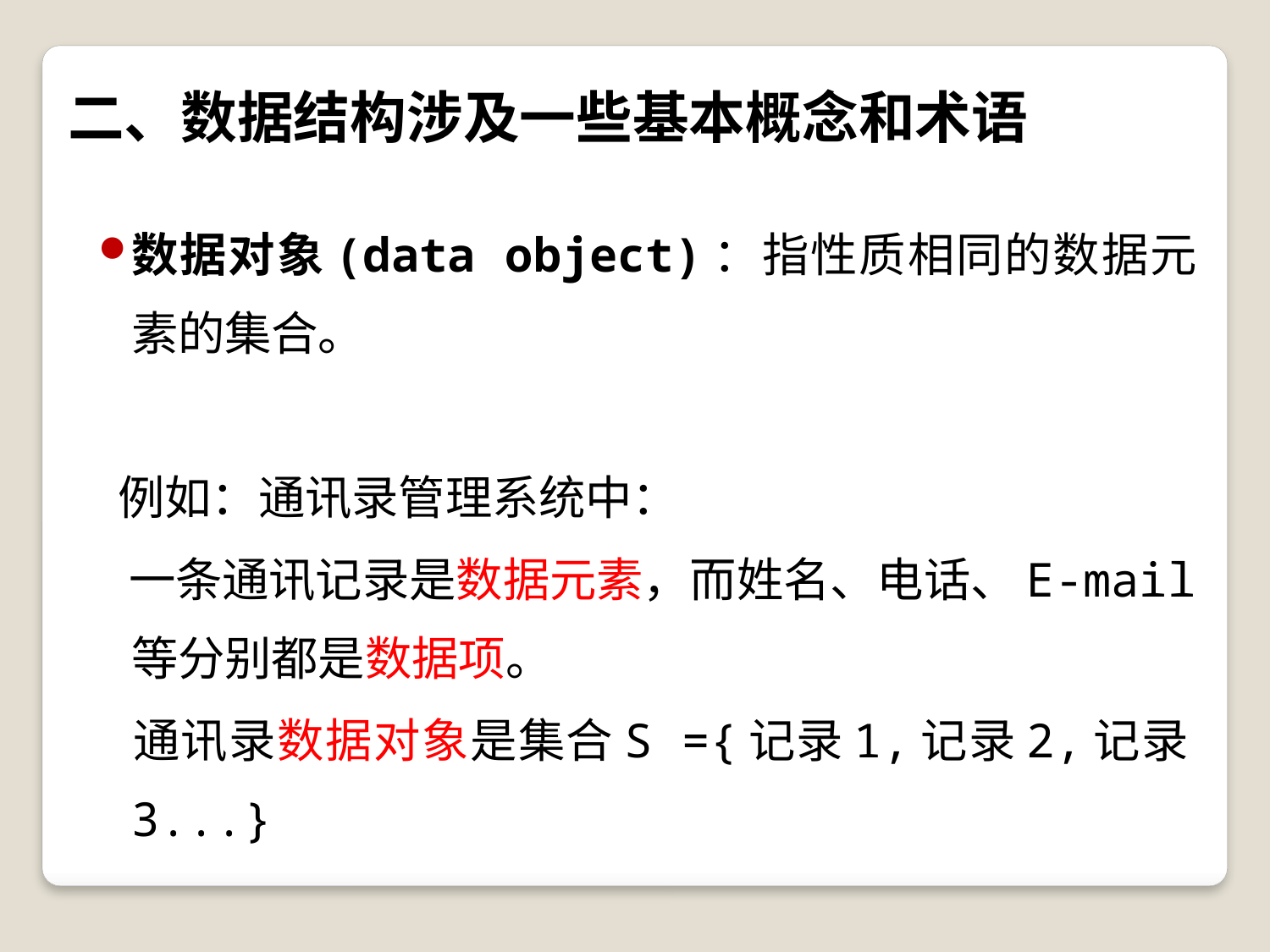

# 二、数据结构涉及一些基本概念和术语

数据对象(data object)：指性质相同的数据元素的集合。

 例如：通讯录管理系统中：
  一条通讯记录是数据元素，而姓名、电话、E-mail等分别都是数据项。
  通讯录数据对象是集合S ={记录1,记录2,记录3...}